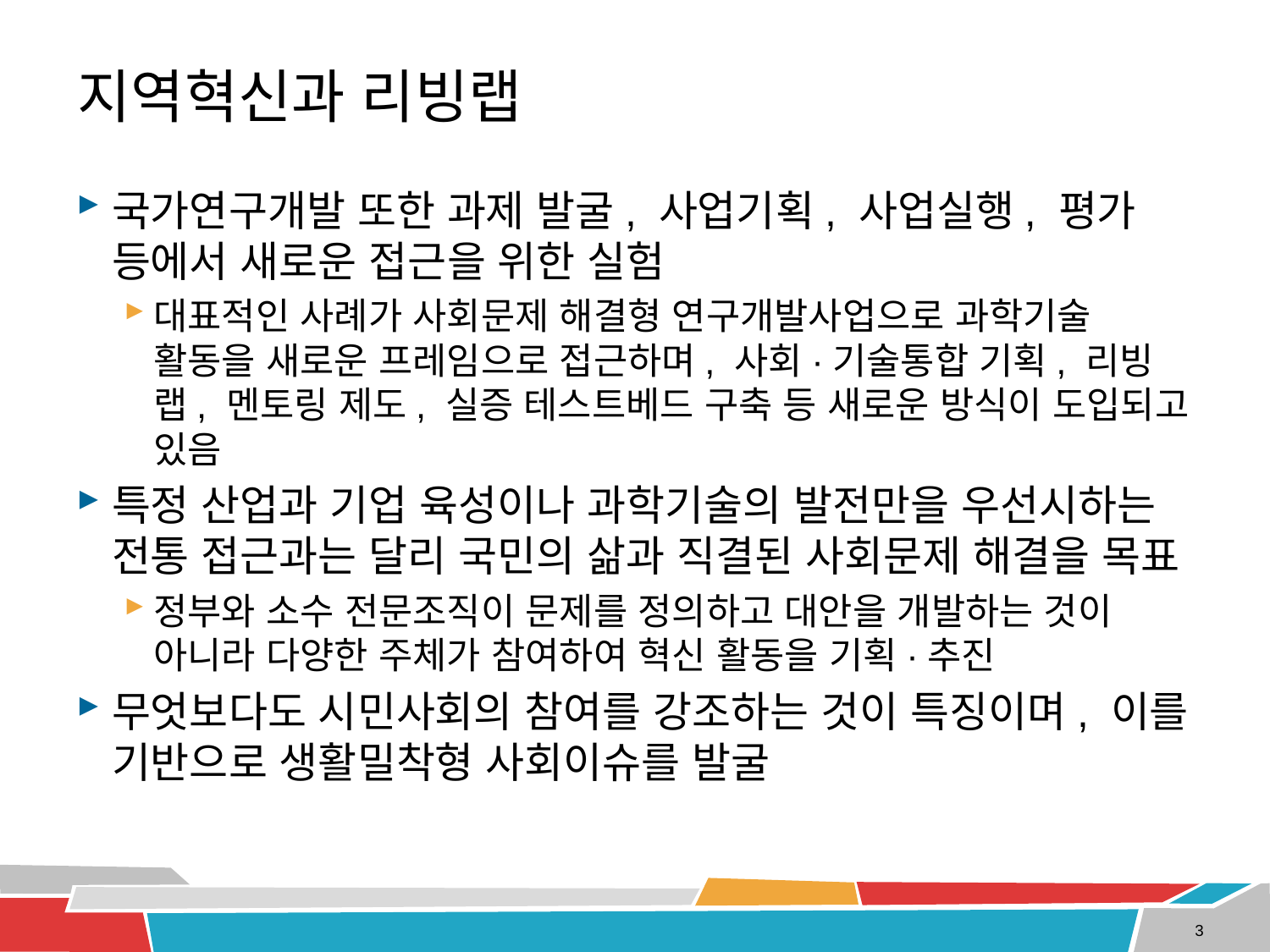

# 지역혁신과 리빙랩
국가연구개발 또한 과제 발굴, 사업기획, 사업실행, 평가 등에서 새로운 접근을 위한 실험
대표적인 사례가 사회문제 해결형 연구개발사업으로 과학기술 활동을 새로운 프레임으로 접근하며, 사회·기술통합 기획, 리빙랩, 멘토링 제도, 실증 테스트베드 구축 등 새로운 방식이 도입되고 있음
특정 산업과 기업 육성이나 과학기술의 발전만을 우선시하는 전통 접근과는 달리 국민의 삶과 직결된 사회문제 해결을 목표
정부와 소수 전문조직이 문제를 정의하고 대안을 개발하는 것이 아니라 다양한 주체가 참여하여 혁신 활동을 기획·추진
무엇보다도 시민사회의 참여를 강조하는 것이 특징이며, 이를 기반으로 생활밀착형 사회이슈를 발굴
3